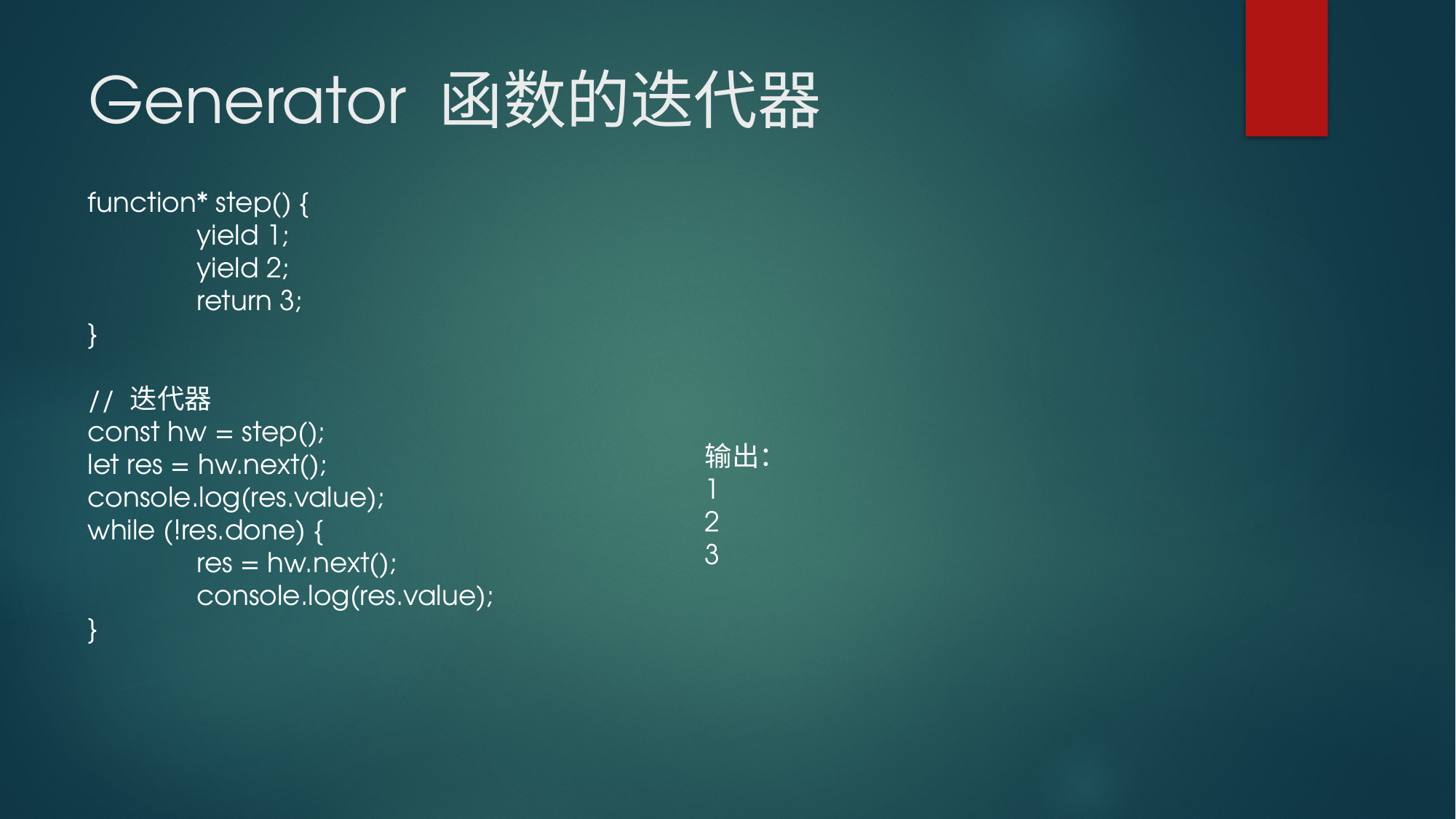

# Generator 函数的迭代器
function* step() {
	yield 1;
	yield 2;
	return 3;
}

// 迭代器
const hw = step();
let res = hw.next();
console.log(res.value);
while (!res.done) {
	res = hw.next();
	console.log(res.value);
}

输出：
1
2
3